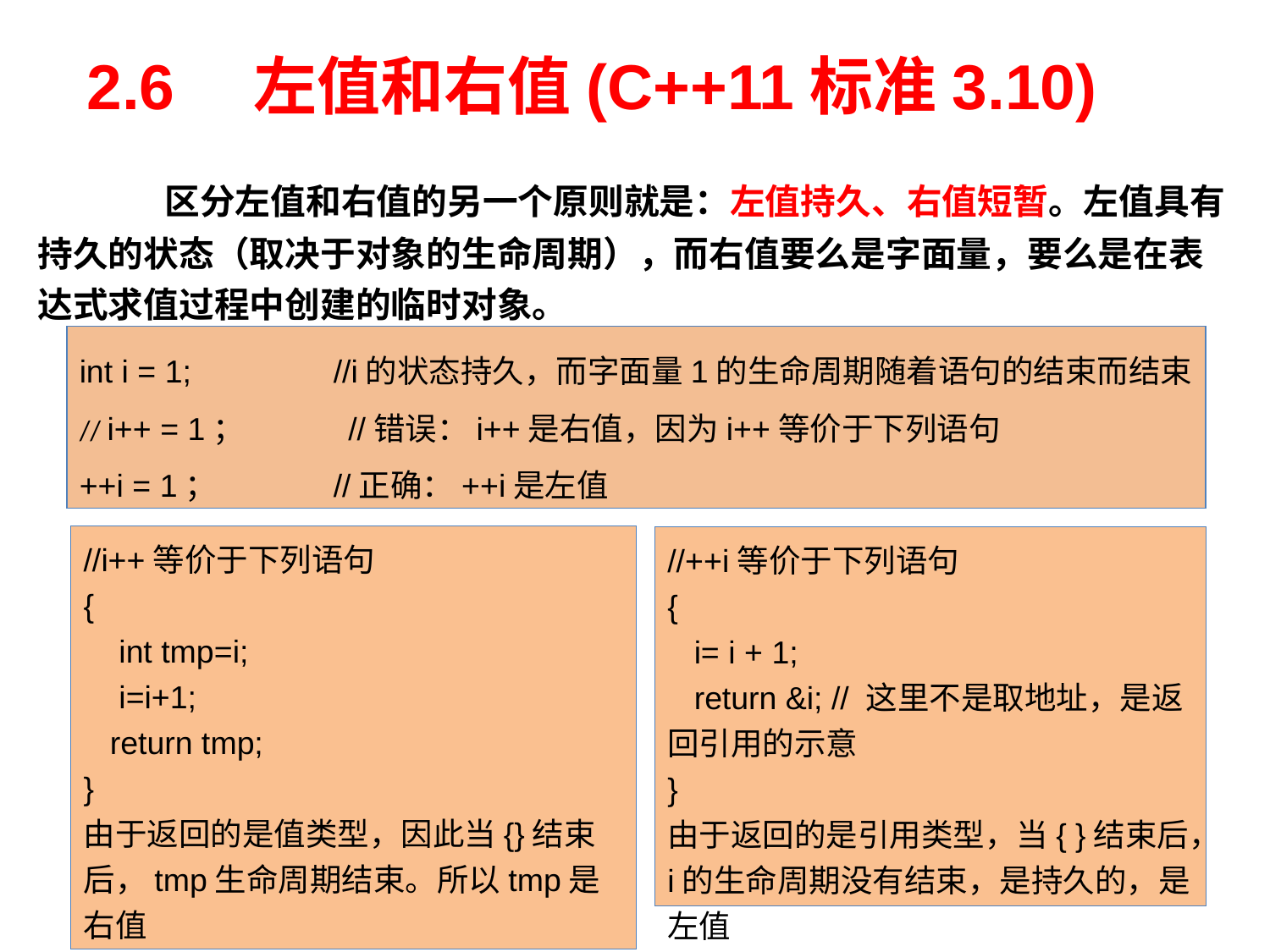

# 2.6　左值和右值(C++11标准3.10)
	区分左值和右值的另一个原则就是：左值持久、右值短暂。左值具有持久的状态（取决于对象的生命周期），而右值要么是字面量，要么是在表达式求值过程中创建的临时对象。

int i = 1;  	//i的状态持久，而字面量1的生命周期随着语句的结束而结束// i++ = 1；	 //错误：i++是右值，因为i++等价于下列语句
++i = 1； 	//正确：++i是左值

//i++等价于下列语句
{
    int tmp=i;
    i=i+1;
   return tmp;
}
由于返回的是值类型，因此当{}结束后，tmp生命周期结束。所以tmp是右值
//++i等价于下列语句
{
   i= i + 1;
   return &i; // 这里不是取地址，是返回引用的示意
}
由于返回的是引用类型，当{ }结束后，i的生命周期没有结束，是持久的，是左值